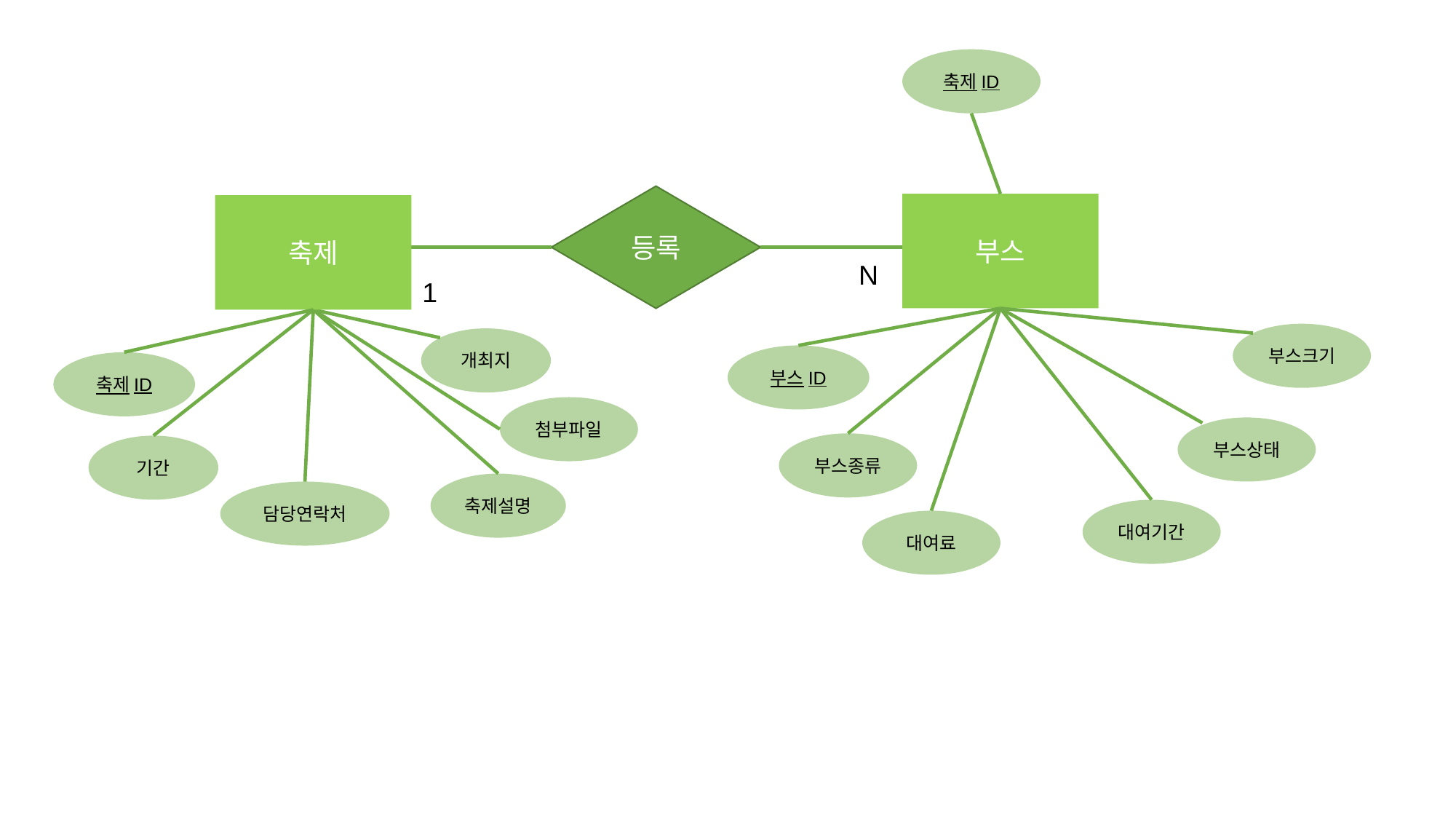

축제ID
부스
부스크기
부스ID
부스상태
부스종류
대여기간
대여료
등록
축제
N
1
개최지
축제ID
첨부파일
기간
축제설명
담당연락처